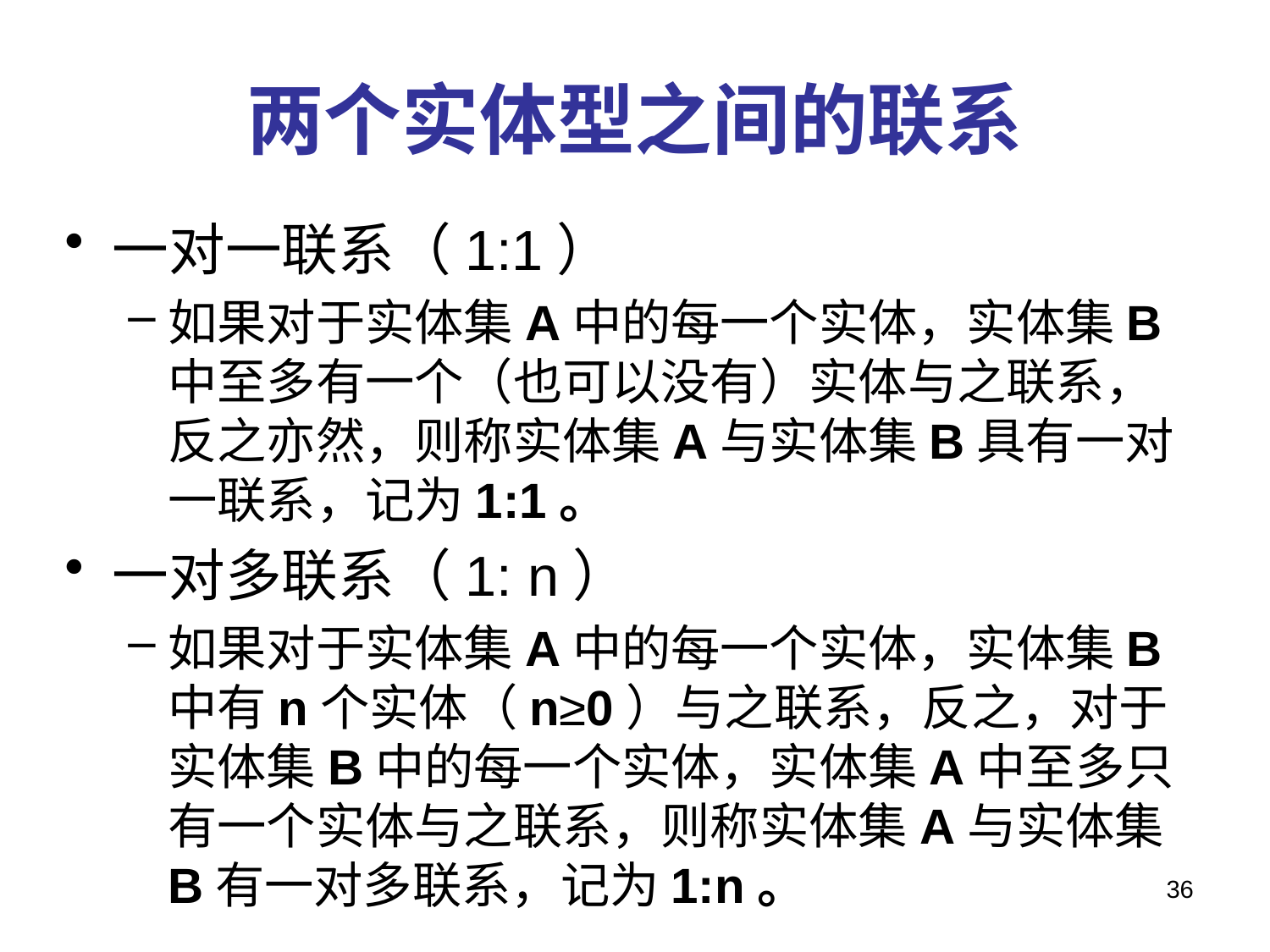

# 两个实体型之间的联系
一对一联系（1:1）
如果对于实体集A中的每一个实体，实体集B中至多有一个（也可以没有）实体与之联系，反之亦然，则称实体集A与实体集B具有一对一联系，记为1:1。
一对多联系（1: n）
如果对于实体集A中的每一个实体，实体集B中有n个实体（n≥0）与之联系，反之，对于实体集B中的每一个实体，实体集A中至多只有一个实体与之联系，则称实体集A与实体集B有一对多联系，记为1:n。
36